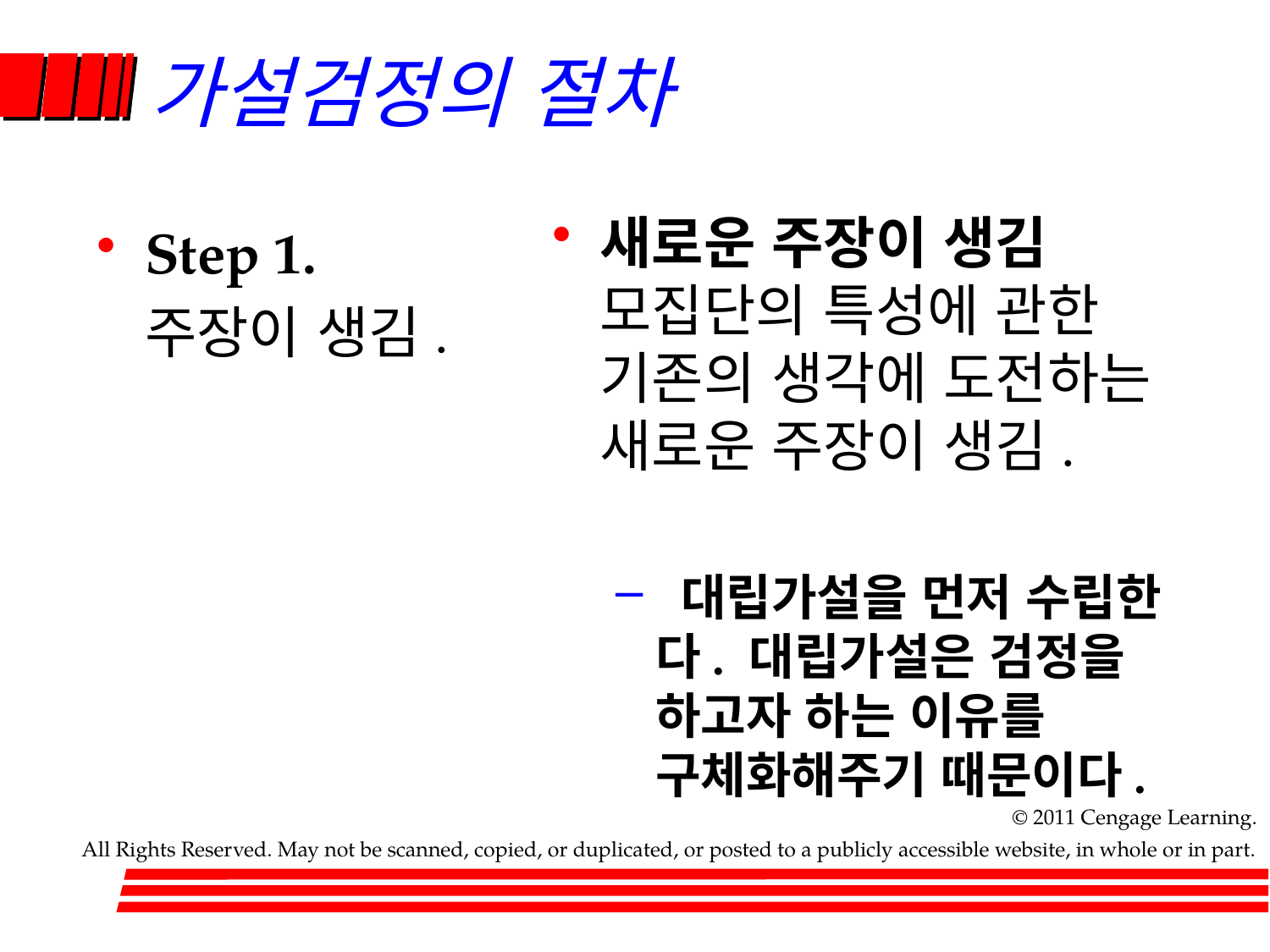

# 가설검정의 절차
새로운 주장이 생김   모집단의 특성에 관한 기존의 생각에 도전하는 새로운 주장이 생김.

 대립가설을 먼저 수립한다. 대립가설은 검정을 하고자 하는 이유를 구체화해주기 때문이다.
Step 1.
	주장이 생김.
		           © 2011 Cengage Learning.
All Rights Reserved. May not be scanned, copied, or duplicated, or posted to a publicly accessible website, in whole or in part.